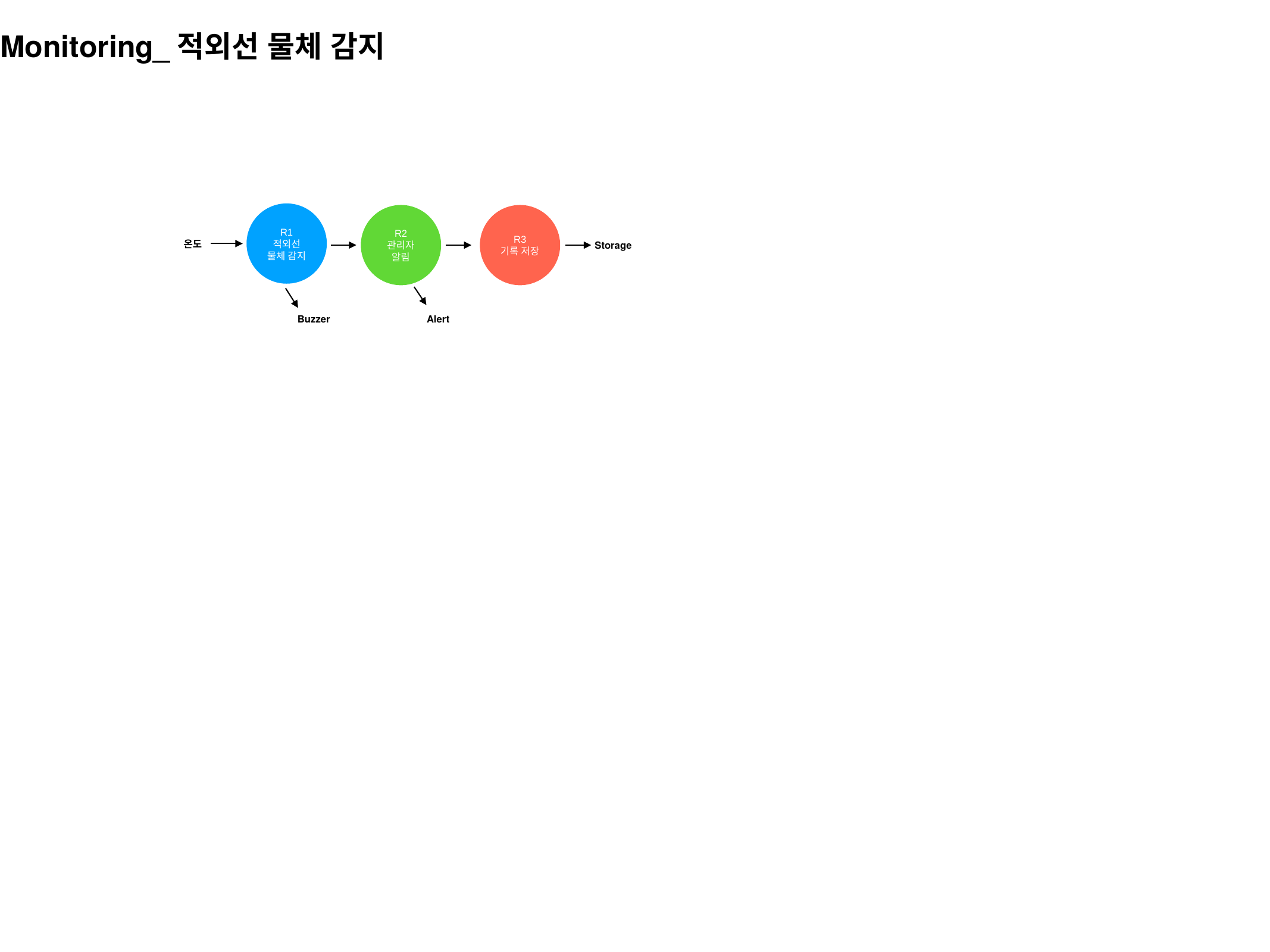

Monitoring_적외선 물체 감지
R1
적외선 물체 감지
R2
관리자 알림
R3
기록 저장
온도
Storage

Buzzer
Alert